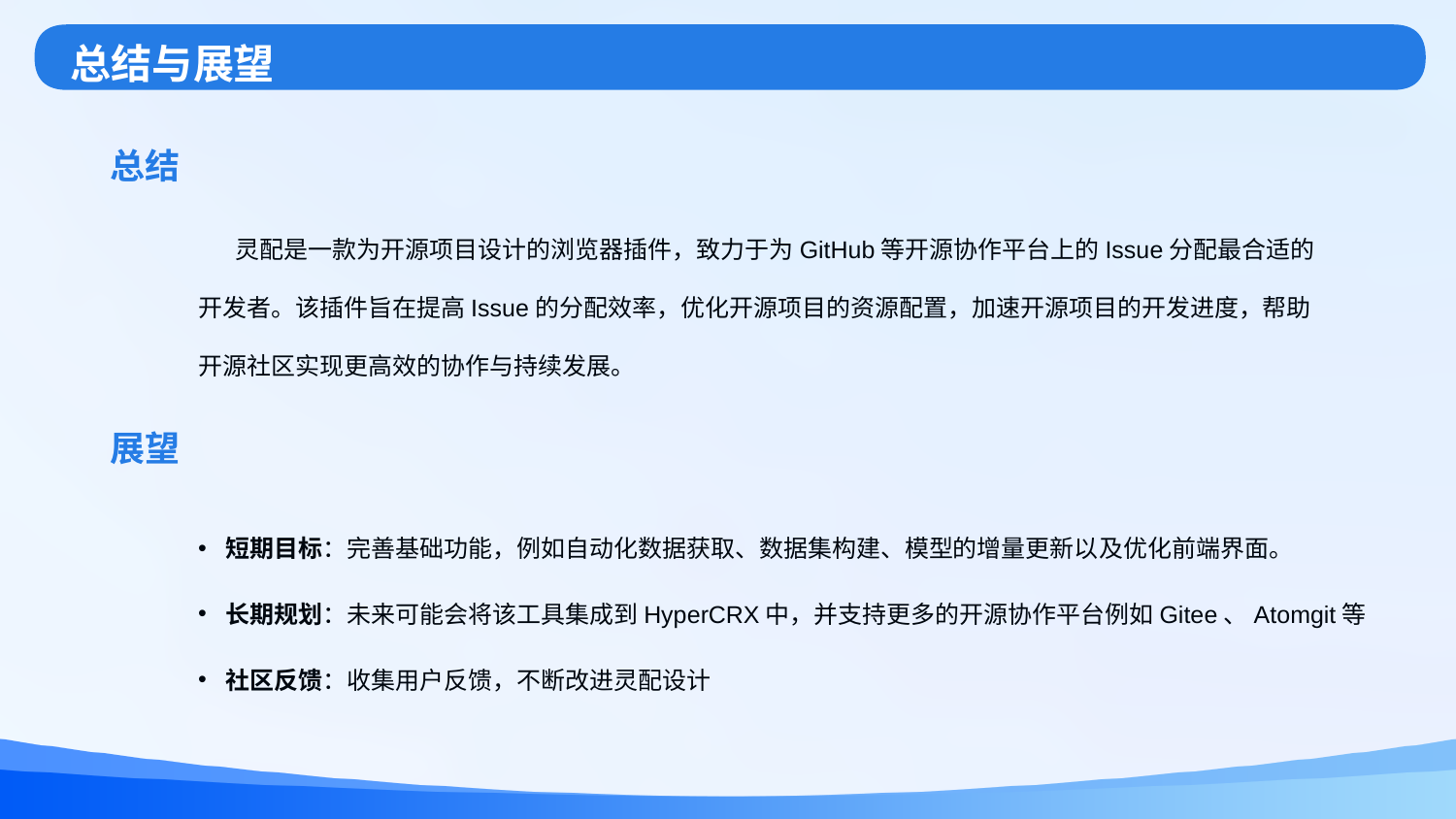

总结与展望

总结
       灵配是一款为开源项目设计的浏览器插件，致力于为GitHub等开源协作平台上的Issue分配最合适的开发者。该插件旨在提高Issue的分配效率，优化开源项目的资源配置，加速开源项目的开发进度，帮助开源社区实现更高效的协作与持续发展。
展望
短期目标：完善基础功能，例如自动化数据获取、数据集构建、模型的增量更新以及优化前端界面。
长期规划：未来可能会将该工具集成到HyperCRX中，并支持更多的开源协作平台例如Gitee、Atomgit等
社区反馈：收集用户反馈，不断改进灵配设计